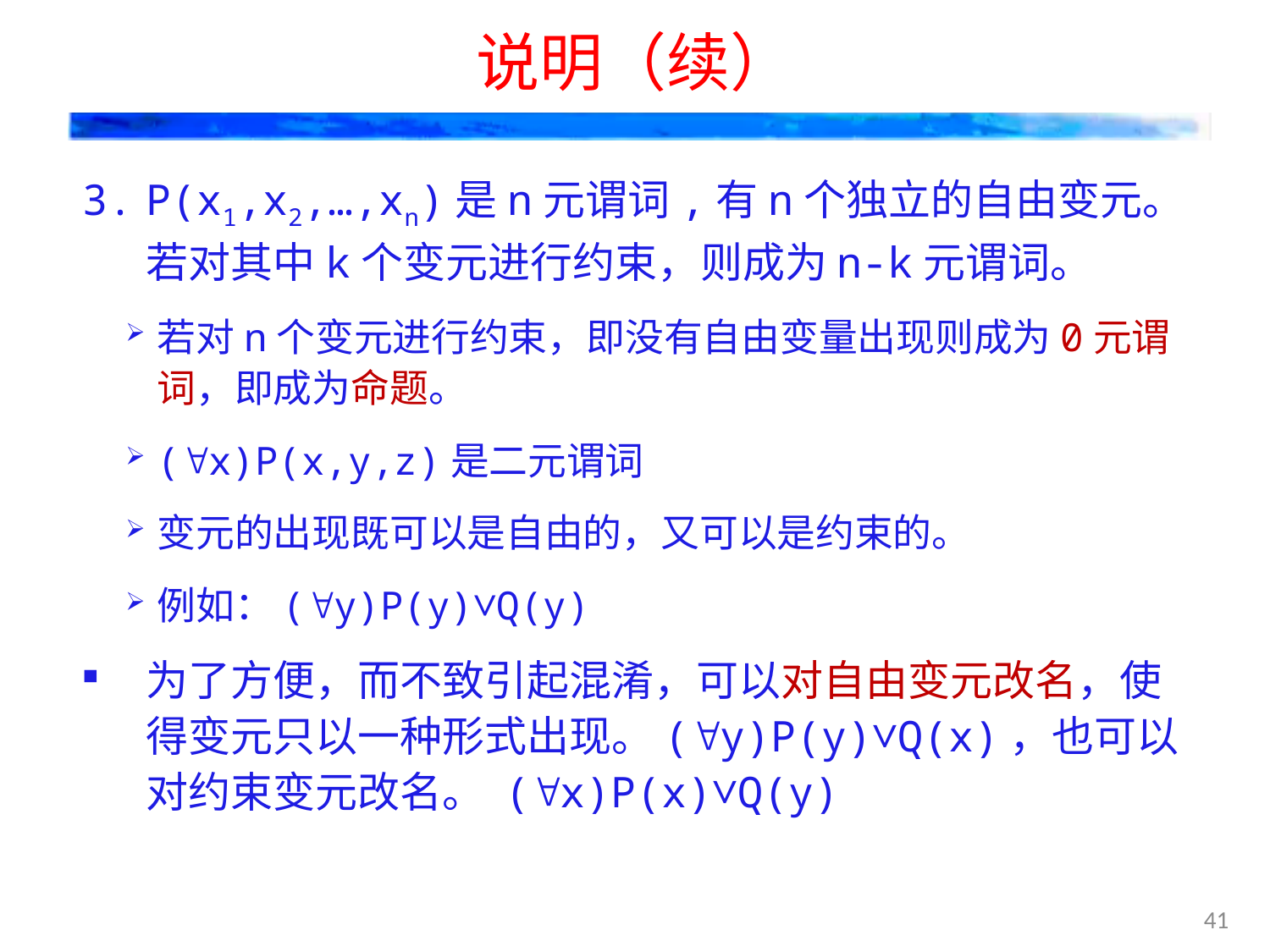

# 说明（续）
P(x1,x2,…,xn)是n元谓词,有n个独立的自由变元。若对其中k个变元进行约束，则成为n-k元谓词。
若对n个变元进行约束，即没有自由变量出现则成为0元谓词，即成为命题。
(∀x)P(x,y,z)是二元谓词
变元的出现既可以是自由的，又可以是约束的。
例如：(∀y)P(y)∨Q(y)
为了方便，而不致引起混淆，可以对自由变元改名，使得变元只以一种形式出现。(∀y)P(y)∨Q(x)，也可以对约束变元改名。 (∀x)P(x)∨Q(y)
41